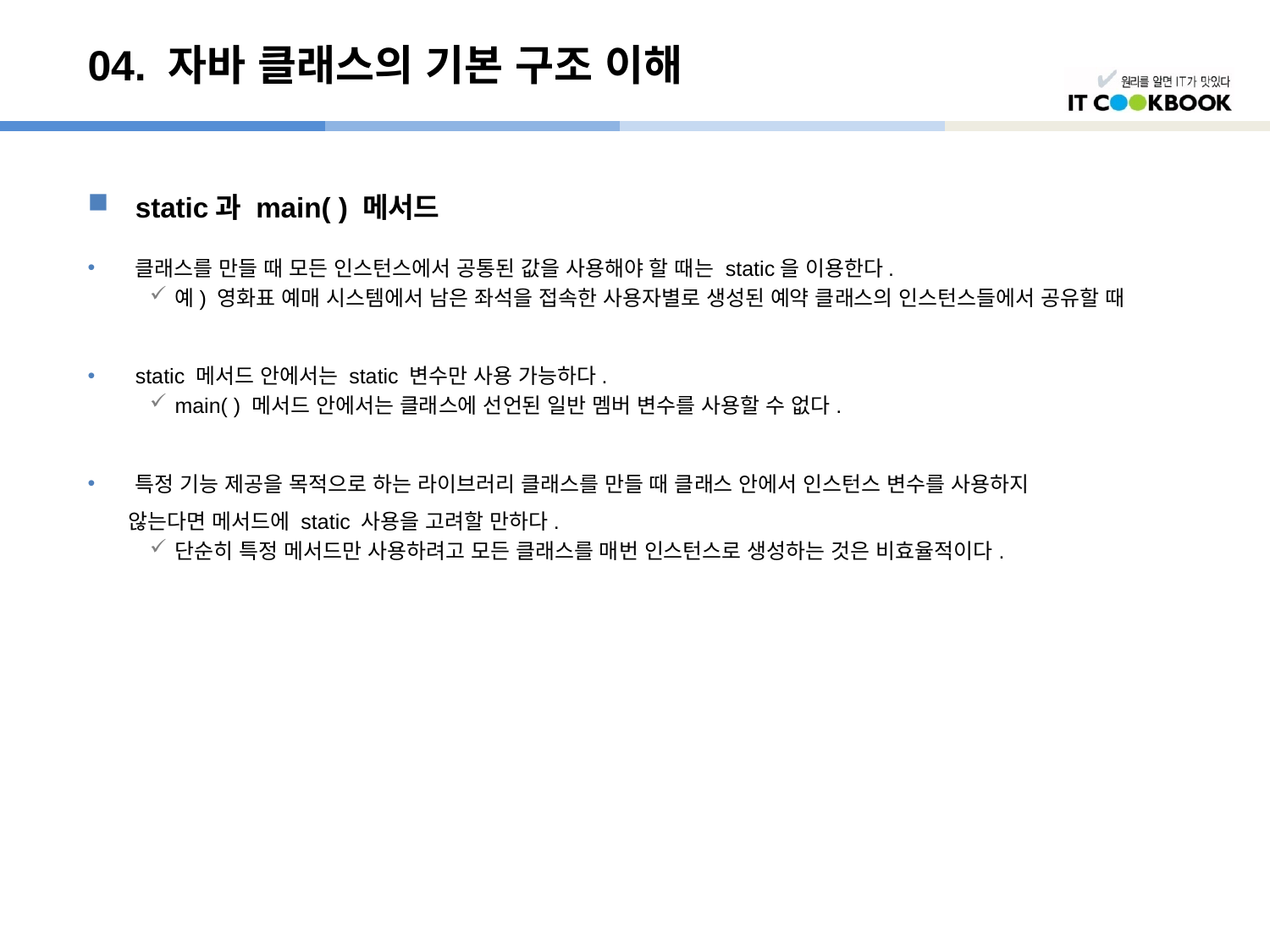

# 04. 자바 클래스의 기본 구조 이해
static과 main( ) 메서드
클래스를 만들 때 모든 인스턴스에서 공통된 값을 사용해야 할 때는 static을 이용한다.
예) 영화표 예매 시스템에서 남은 좌석을 접속한 사용자별로 생성된 예약 클래스의 인스턴스들에서 공유할 때

static 메서드 안에서는 static 변수만 사용 가능하다.
main( ) 메서드 안에서는 클래스에 선언된 일반 멤버 변수를 사용할 수 없다.

특정 기능 제공을 목적으로 하는 라이브러리 클래스를 만들 때 클래스 안에서 인스턴스 변수를 사용하지
      않는다면 메서드에 static 사용을 고려할 만하다.
단순히 특정 메서드만 사용하려고 모든 클래스를 매번 인스턴스로 생성하는 것은 비효율적이다.